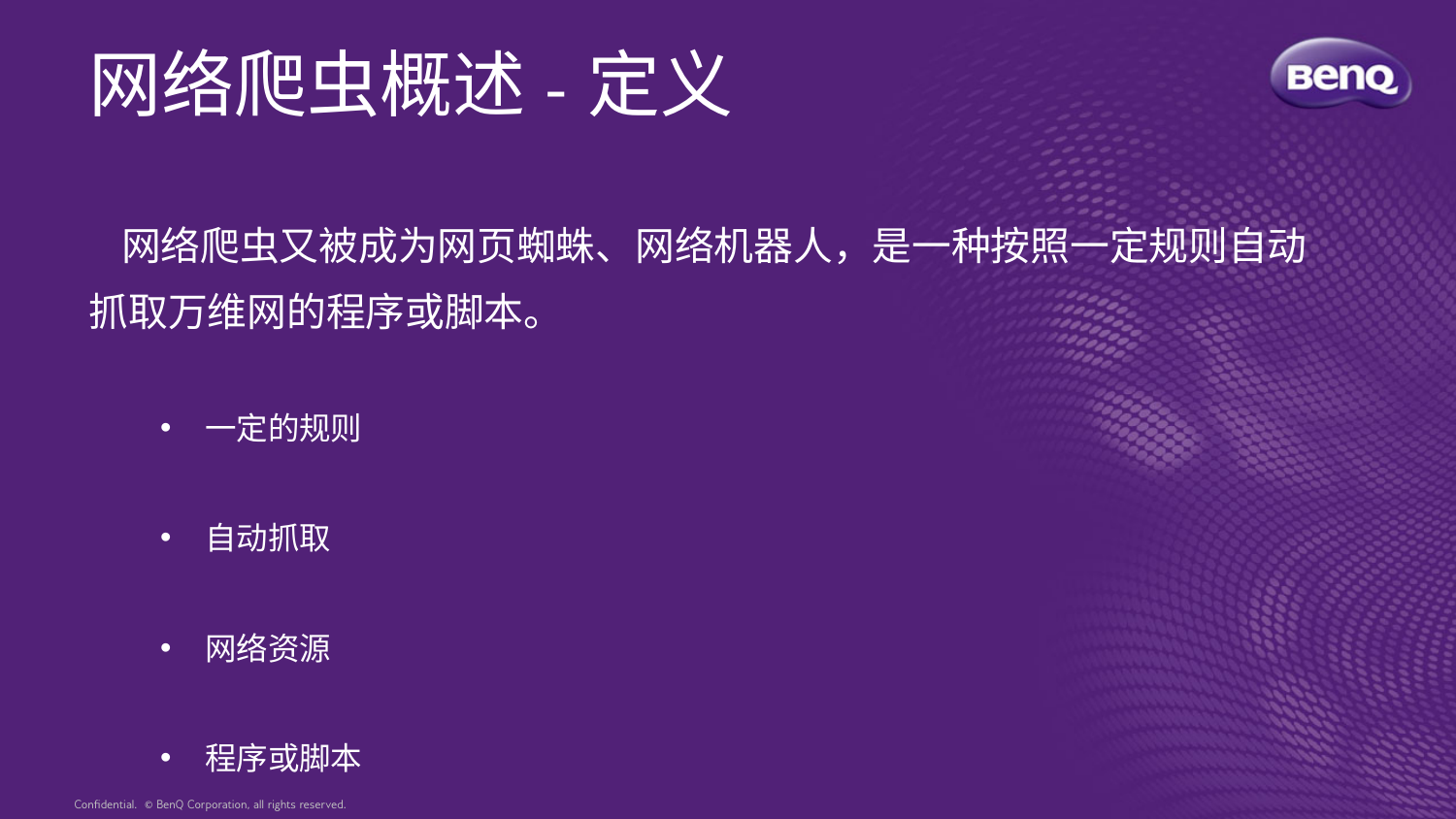

网络爬虫概述-定义
   网络爬虫又被成为网页蜘蛛、网络机器人，是一种按照一定规则自动抓取万维网的程序或脚本。

一定的规则

自动抓取

网络资源

程序或脚本